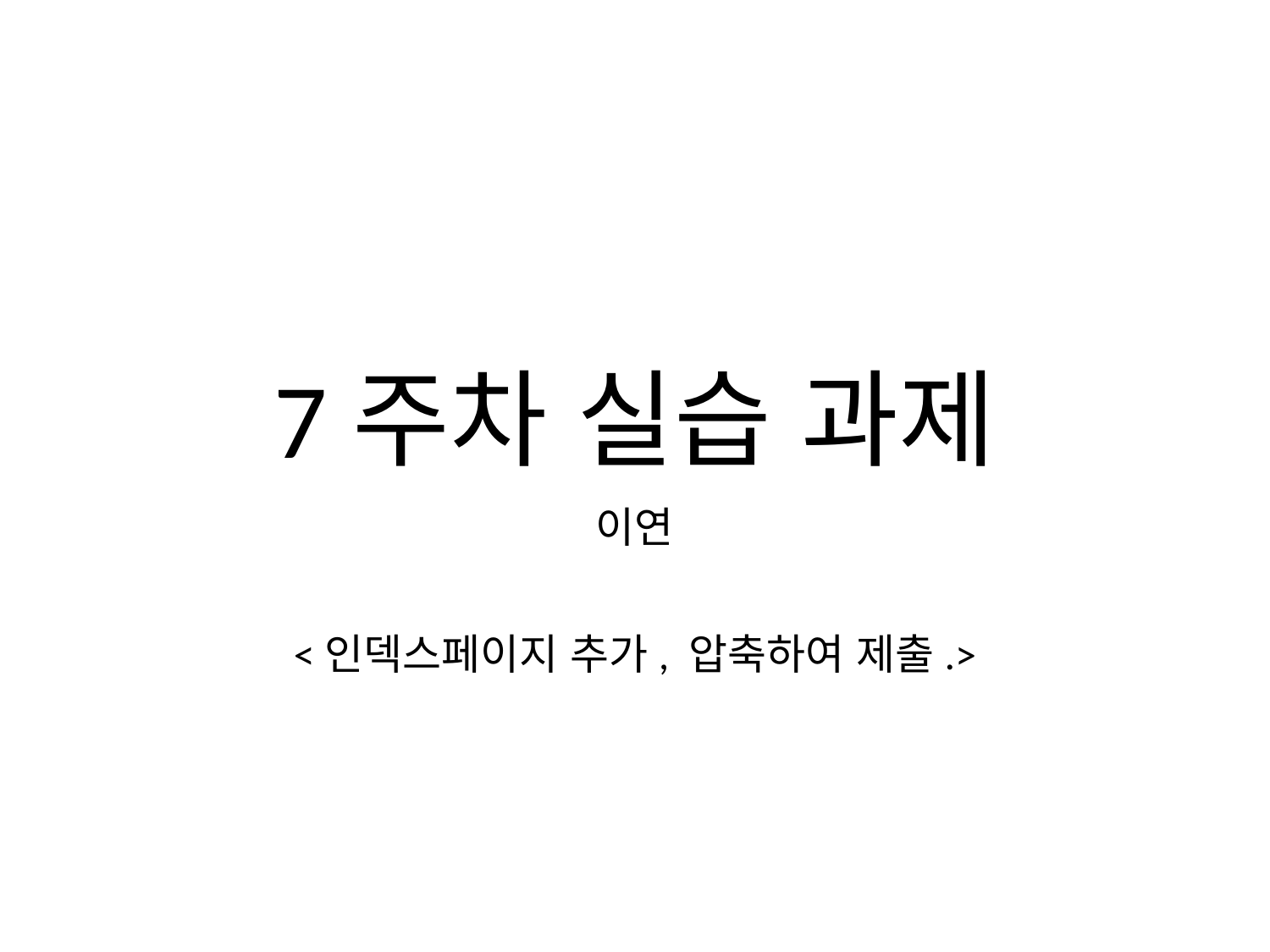

# 7주차 실습 과제
이연

<인덱스페이지 추가, 압축하여 제출.>